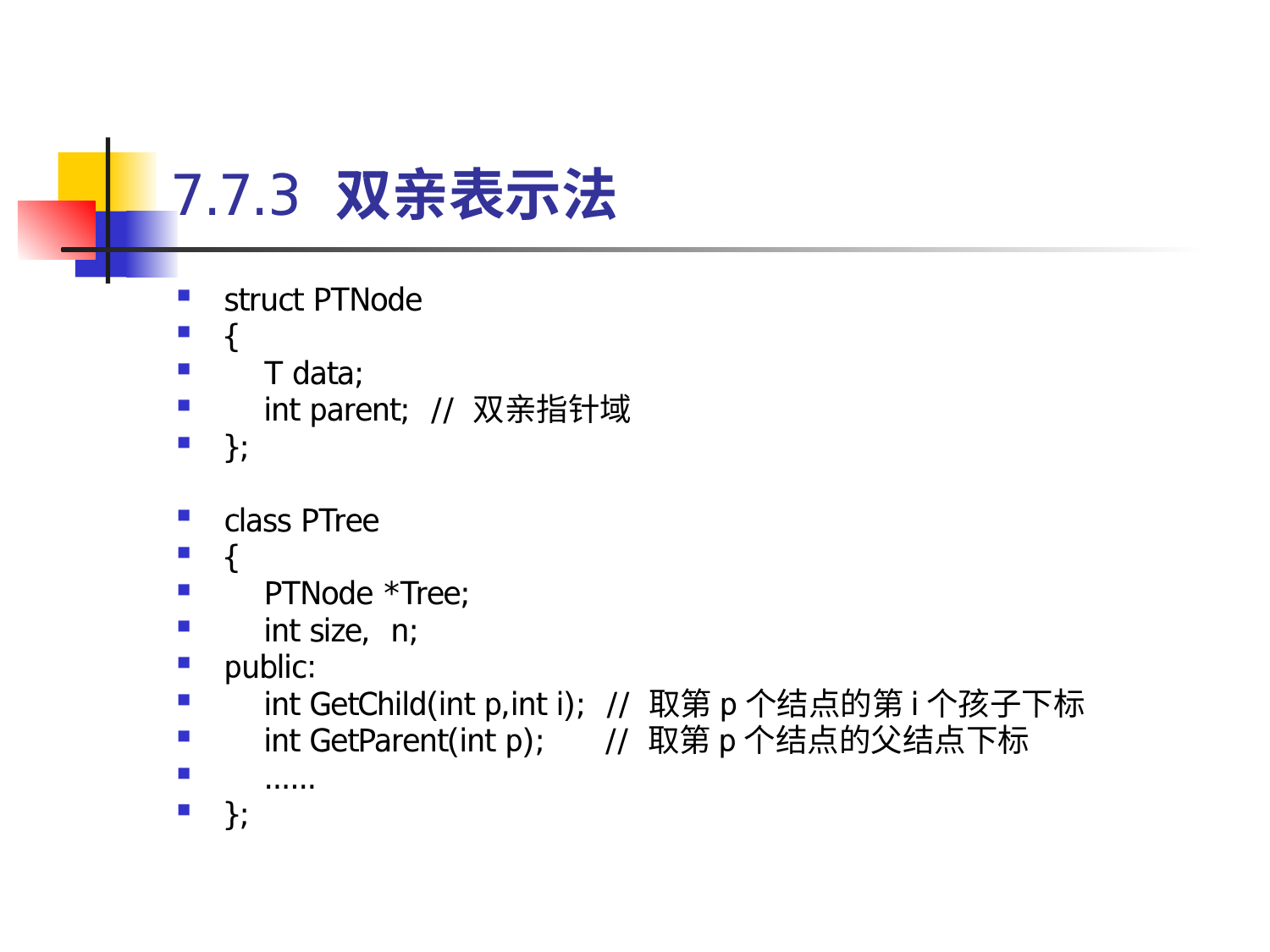

# 7.7.3 双亲表示法
struct PTNode
{
    T data;
    int parent;  // 双亲指针域
};

class PTree
{
    PTNode *Tree;
    int size,  n;
public:
    int GetChild(int p,int i);  // 取第p个结点的第i个孩子下标
    int GetParent(int p);      // 取第p个结点的父结点下标
    ……
};